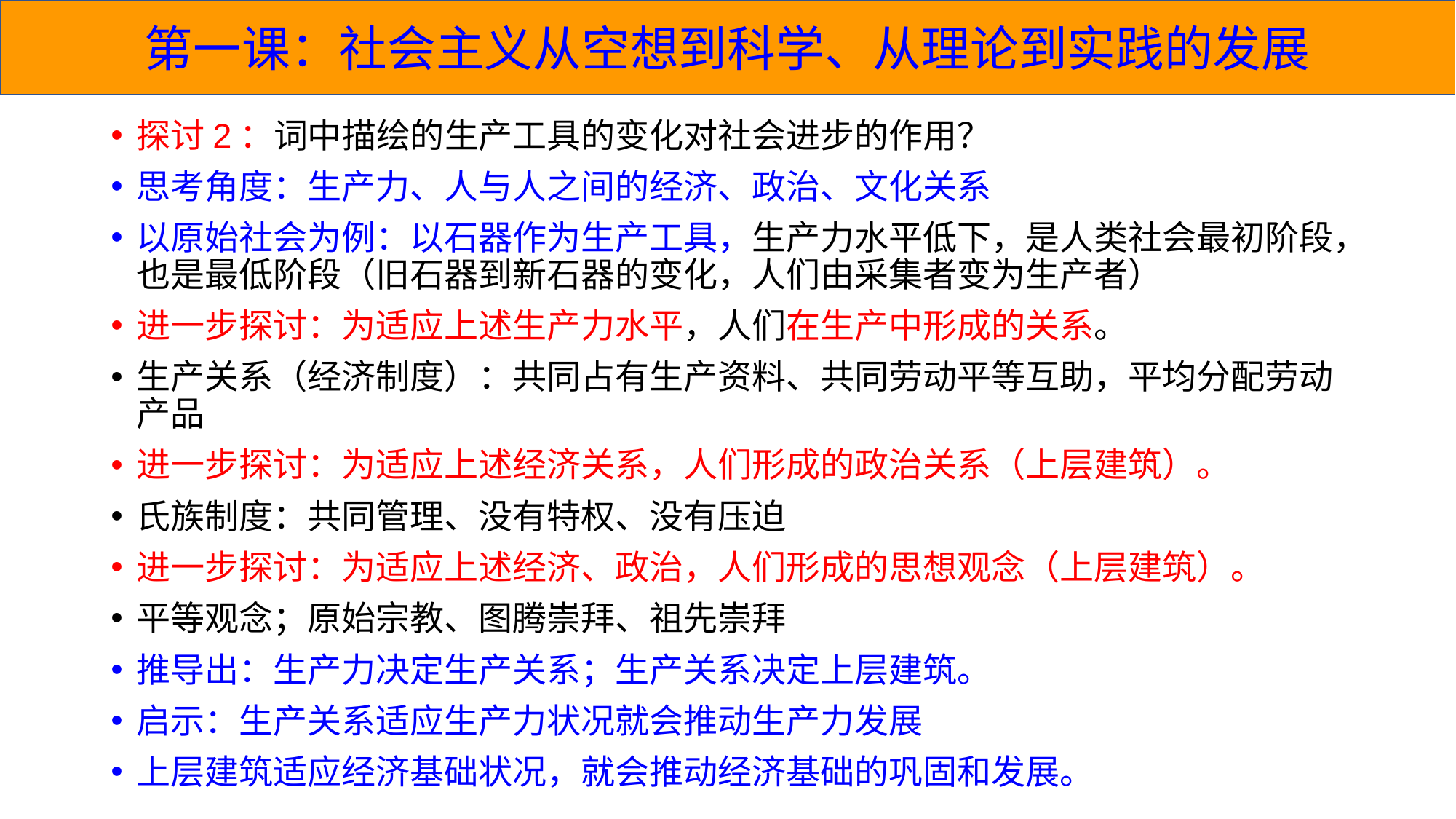

第一课：社会主义从空想到科学、从理论到实践的发展
探讨2：词中描绘的生产工具的变化对社会进步的作用？
思考角度：生产力、人与人之间的经济、政治、文化关系
以原始社会为例：以石器作为生产工具，生产力水平低下，是人类社会最初阶段，也是最低阶段（旧石器到新石器的变化，人们由采集者变为生产者）
进一步探讨：为适应上述生产力水平，人们在生产中形成的关系。
生产关系（经济制度）：共同占有生产资料、共同劳动平等互助，平均分配劳动产品
进一步探讨：为适应上述经济关系，人们形成的政治关系（上层建筑）。
氏族制度：共同管理、没有特权、没有压迫
进一步探讨：为适应上述经济、政治，人们形成的思想观念（上层建筑）。
平等观念；原始宗教、图腾崇拜、祖先崇拜
推导出：生产力决定生产关系；生产关系决定上层建筑。
启示：生产关系适应生产力状况就会推动生产力发展
上层建筑适应经济基础状况，就会推动经济基础的巩固和发展。